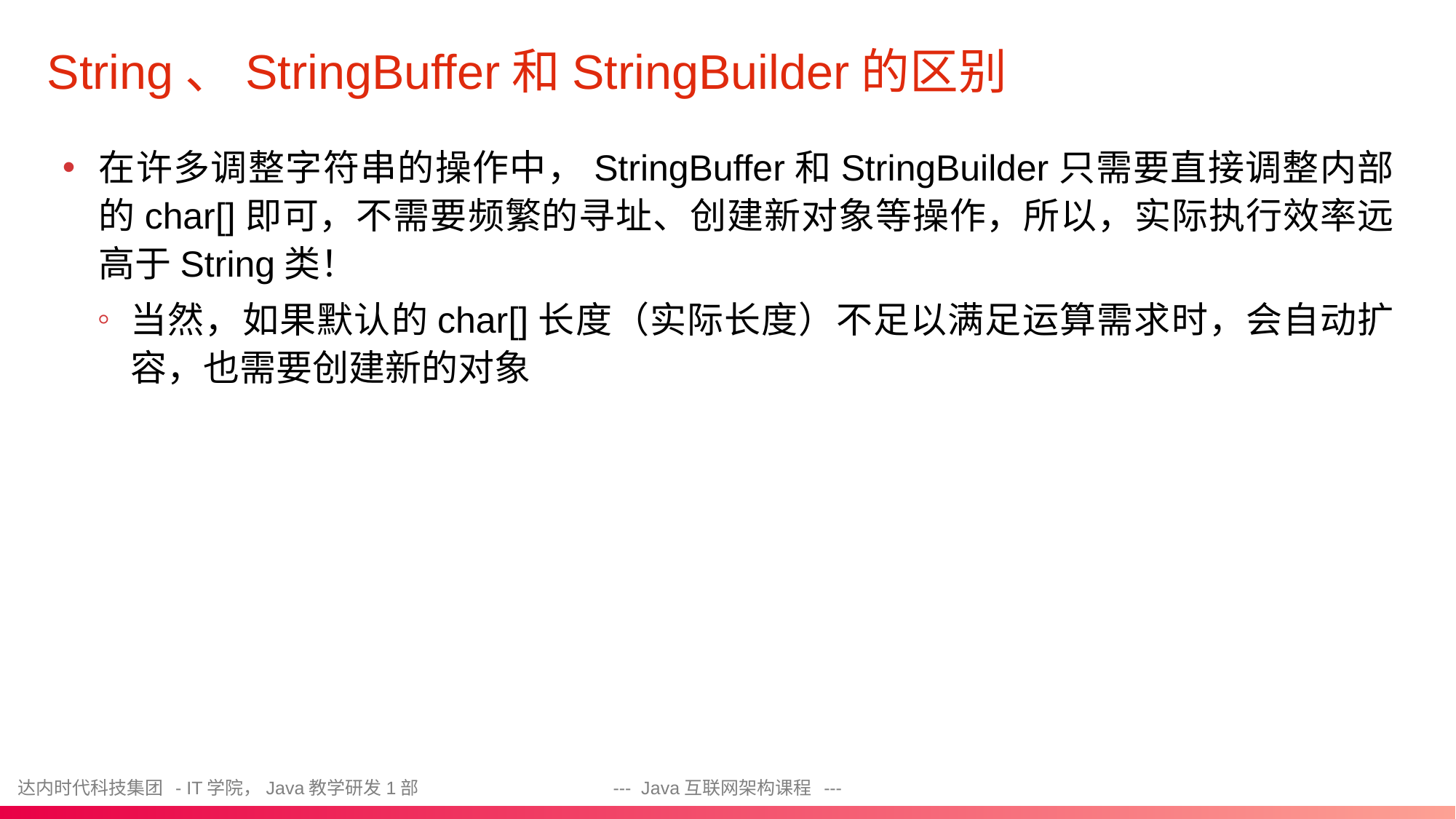

# String、StringBuffer和StringBuilder的区别
在许多调整字符串的操作中，StringBuffer和StringBuilder只需要直接调整内部的char[]即可，不需要频繁的寻址、创建新对象等操作，所以，实际执行效率远高于String类！
当然，如果默认的char[]长度（实际长度）不足以满足运算需求时，会自动扩容，也需要创建新的对象